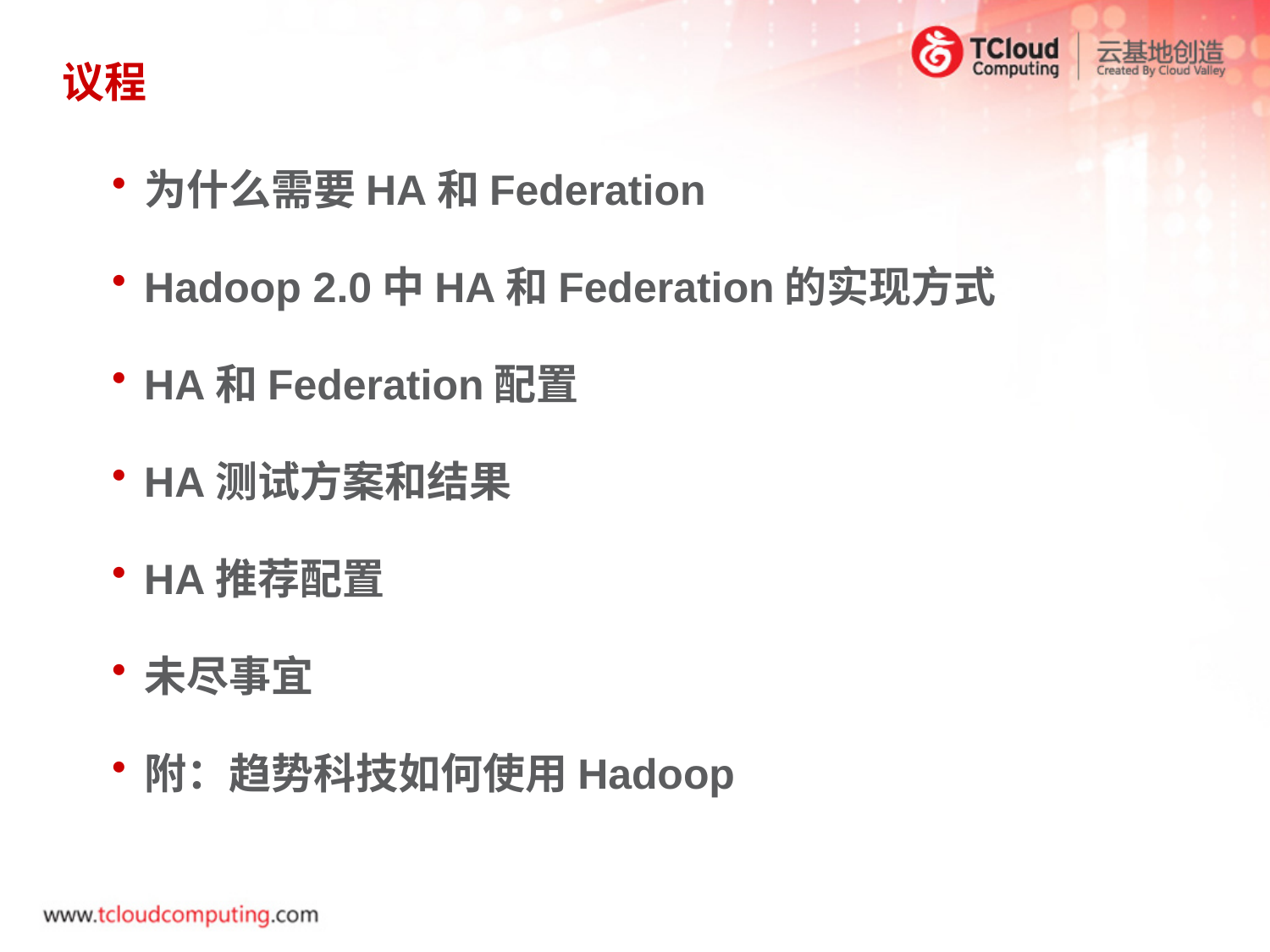

# 议程
为什么需要HA和Federation
Hadoop 2.0中HA和Federation的实现方式
HA和Federation配置
HA测试方案和结果
HA推荐配置
未尽事宜
附：趋势科技如何使用Hadoop